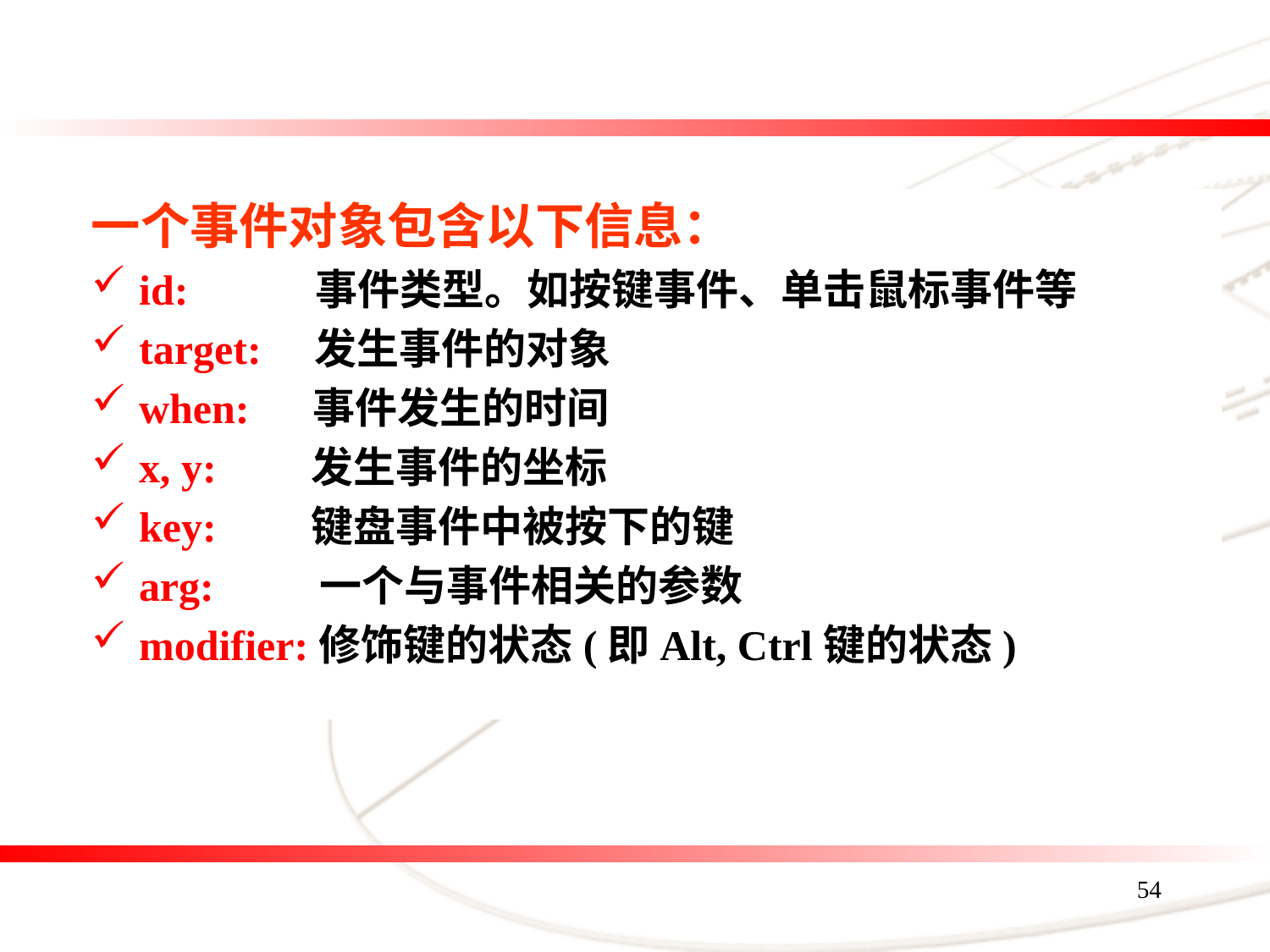

一个事件对象包含以下信息：
id:           事件类型。如按键事件、单击鼠标事件等
target:    发生事件的对象
when:     事件发生的时间
x, y:        发生事件的坐标
key:        键盘事件中被按下的键
arg:         一个与事件相关的参数
modifier:修饰键的状态(即Alt, Ctrl键的状态)
54